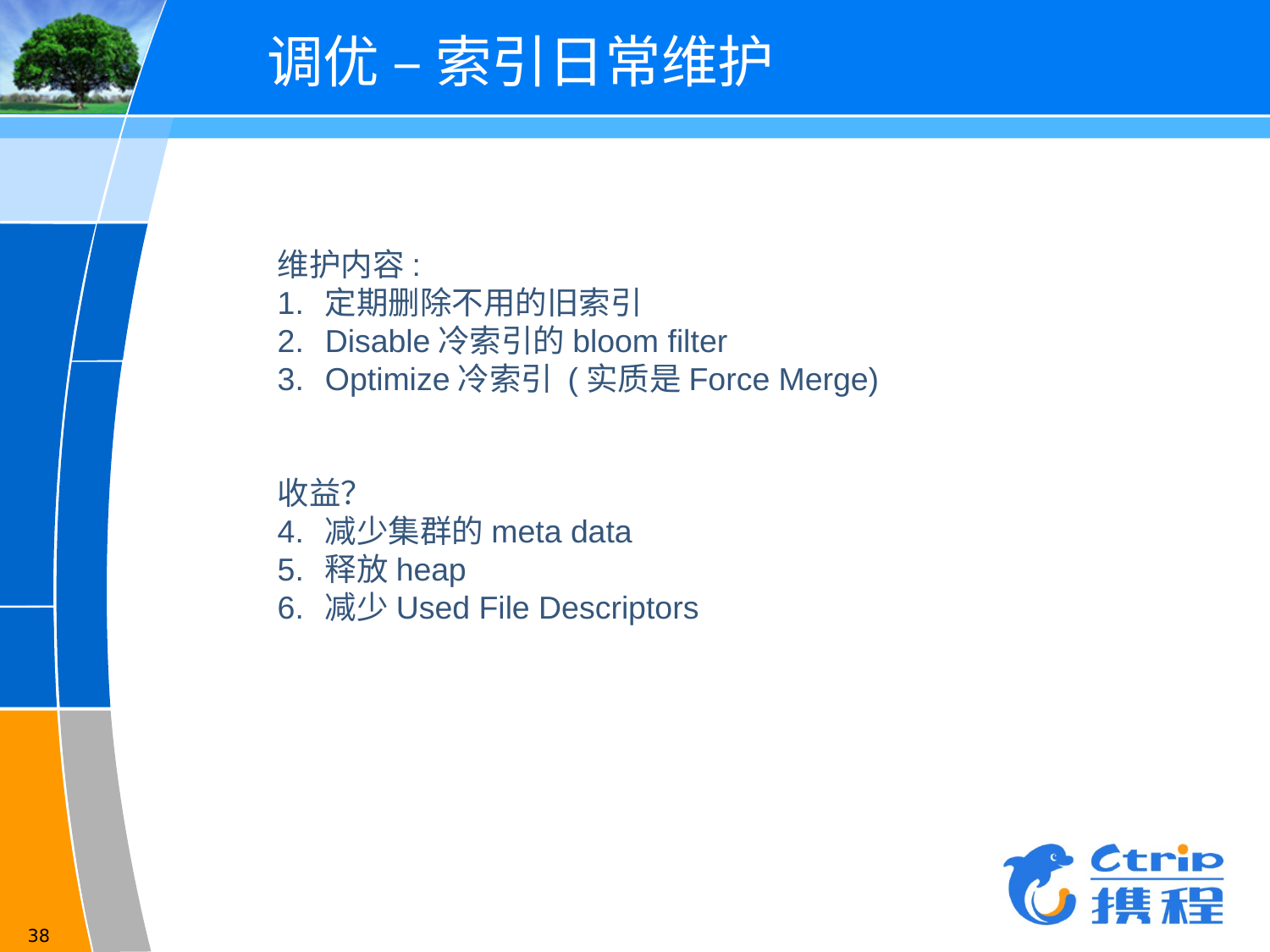

# 调优 – 索引日常维护
维护内容:
定期删除不用的旧索引
Disable冷索引的bloom filter
Optimize冷索引 (实质是Force Merge)

收益？
减少集群的meta data
释放heap
减少Used File Descriptors

38